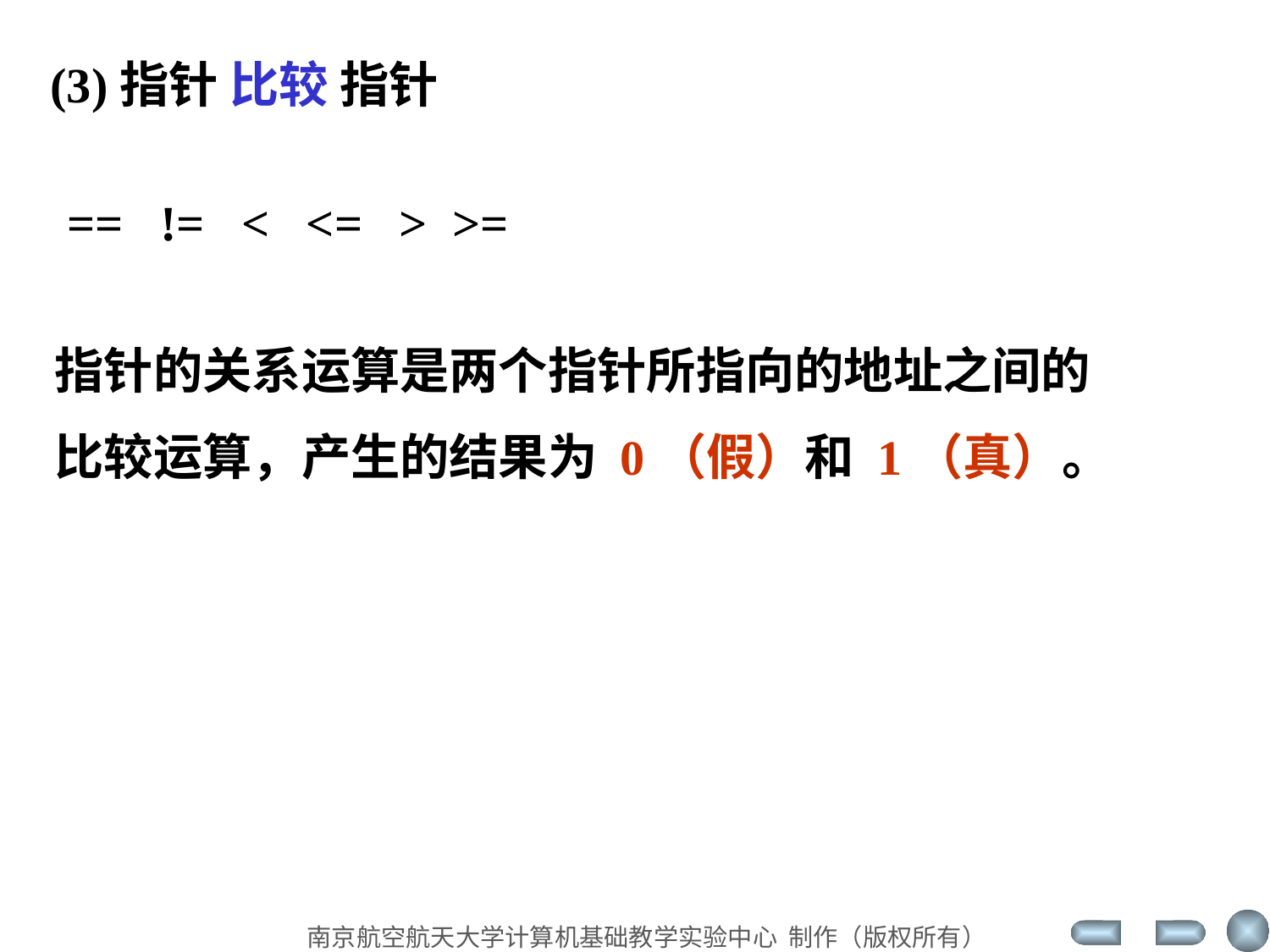

(3)指针 比较 指针
 ==   !=   <   <=   >  >=
指针的关系运算是两个指针所指向的地址之间的
比较运算，产生的结果为 0（假）和 1（真）。